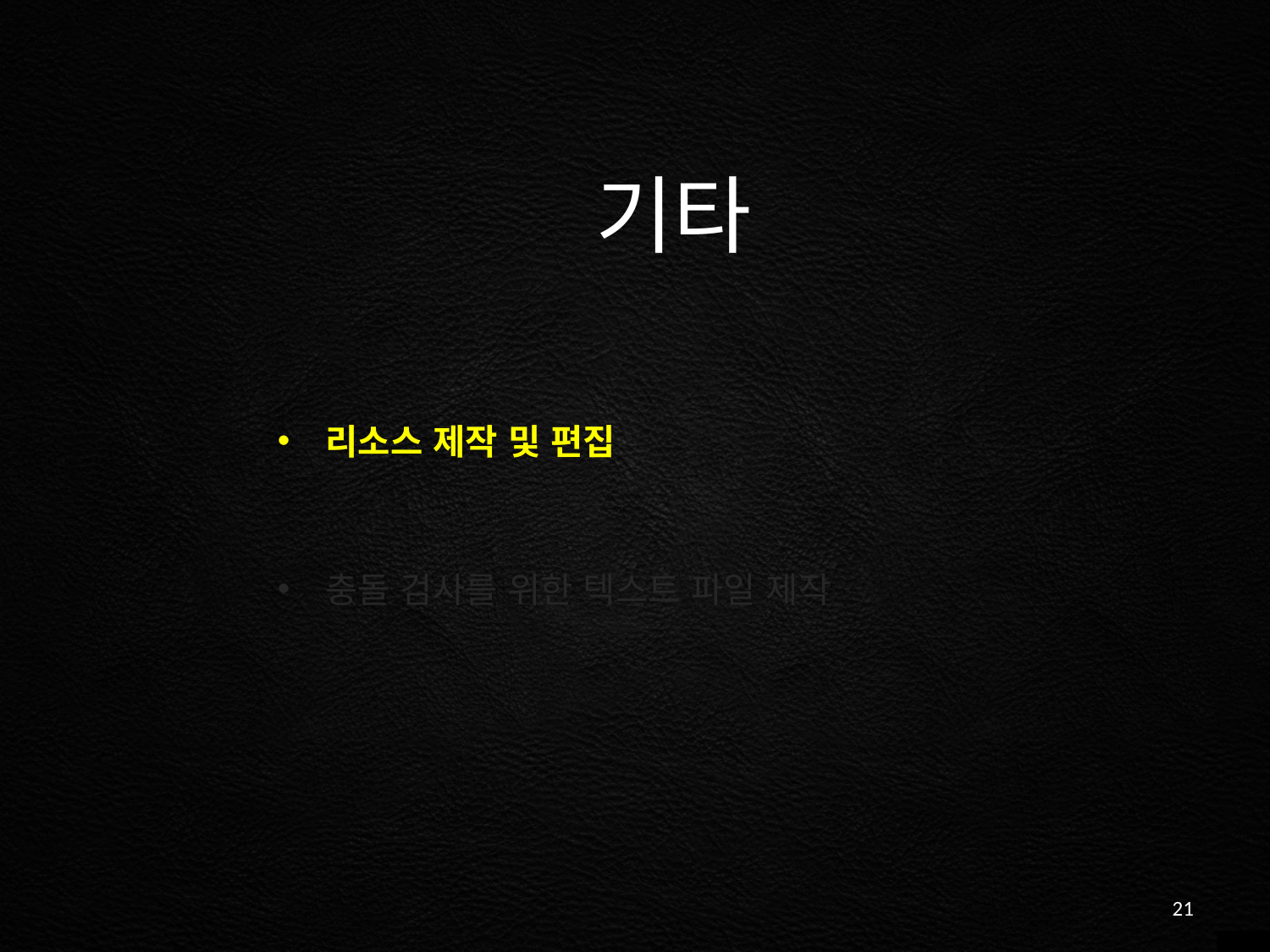

기타

리소스 제작 및 편집

충돌 검사를 위한 텍스트 파일 제작

21